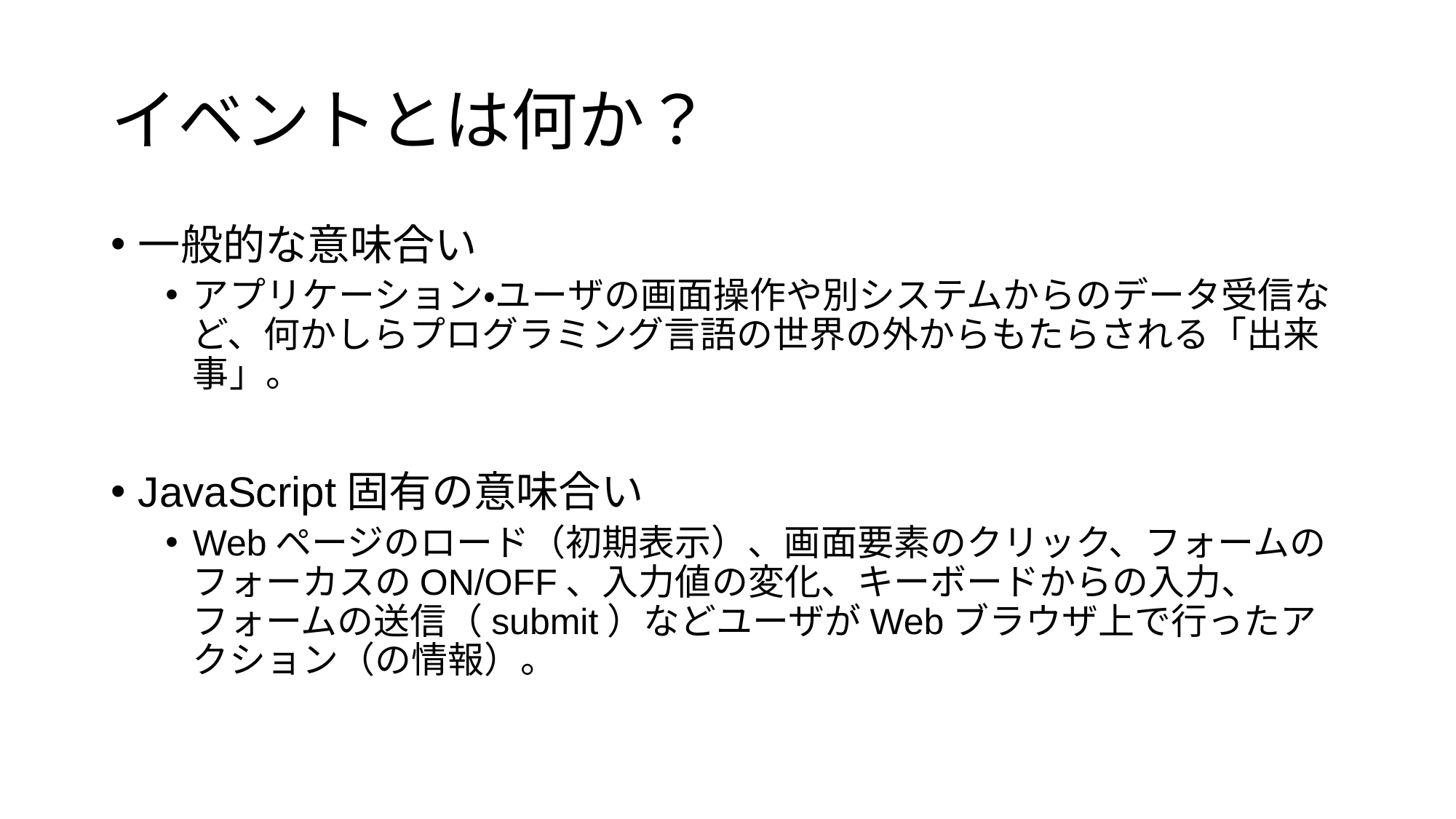

# イベントとは何か？
一般的な意味合い
アプリケーション・ユーザの画面操作や別システムからのデータ受信など、何かしらプログラミング言語の世界の外からもたらされる「出来事」。

JavaScript固有の意味合い
Webページのロード（初期表示）、画面要素のクリック、フォームのフォーカスのON/OFF、入力値の変化、キーボードからの入力、フォームの送信（submit）などユーザがWebブラウザ上で行ったアクション（の情報）。